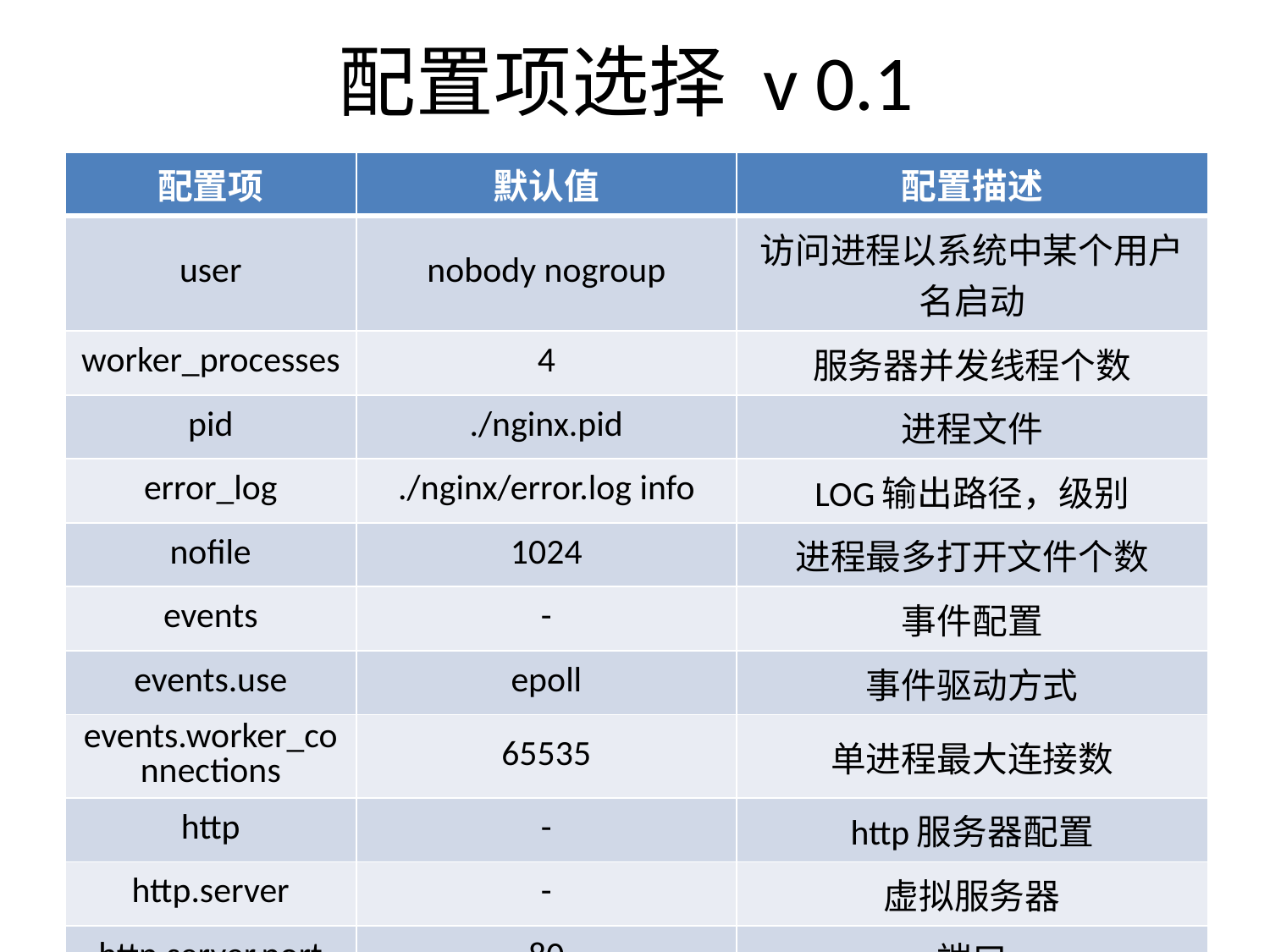

# 配置项选择 v 0.1
| 配置项 | 默认值 | 配置描述 |
| --- | --- | --- |
| user | nobody nogroup | 访问进程以系统中某个用户名启动 |
| worker\_processes | 4 | 服务器并发线程个数 |
| pid | ./nginx.pid | 进程文件 |
| error\_log | ./nginx/error.log info | LOG输出路径，级别 |
| nofile | 1024 | 进程最多打开文件个数 |
| events | - | 事件配置 |
| events.use | epoll | 事件驱动方式 |
| events.worker\_connections | 65535 | 单进程最大连接数 |
| http | - | http服务器配置 |
| http.server | - | 虚拟服务器 |
| http.server.port | 80 | 端口 |
| …. |  |  |